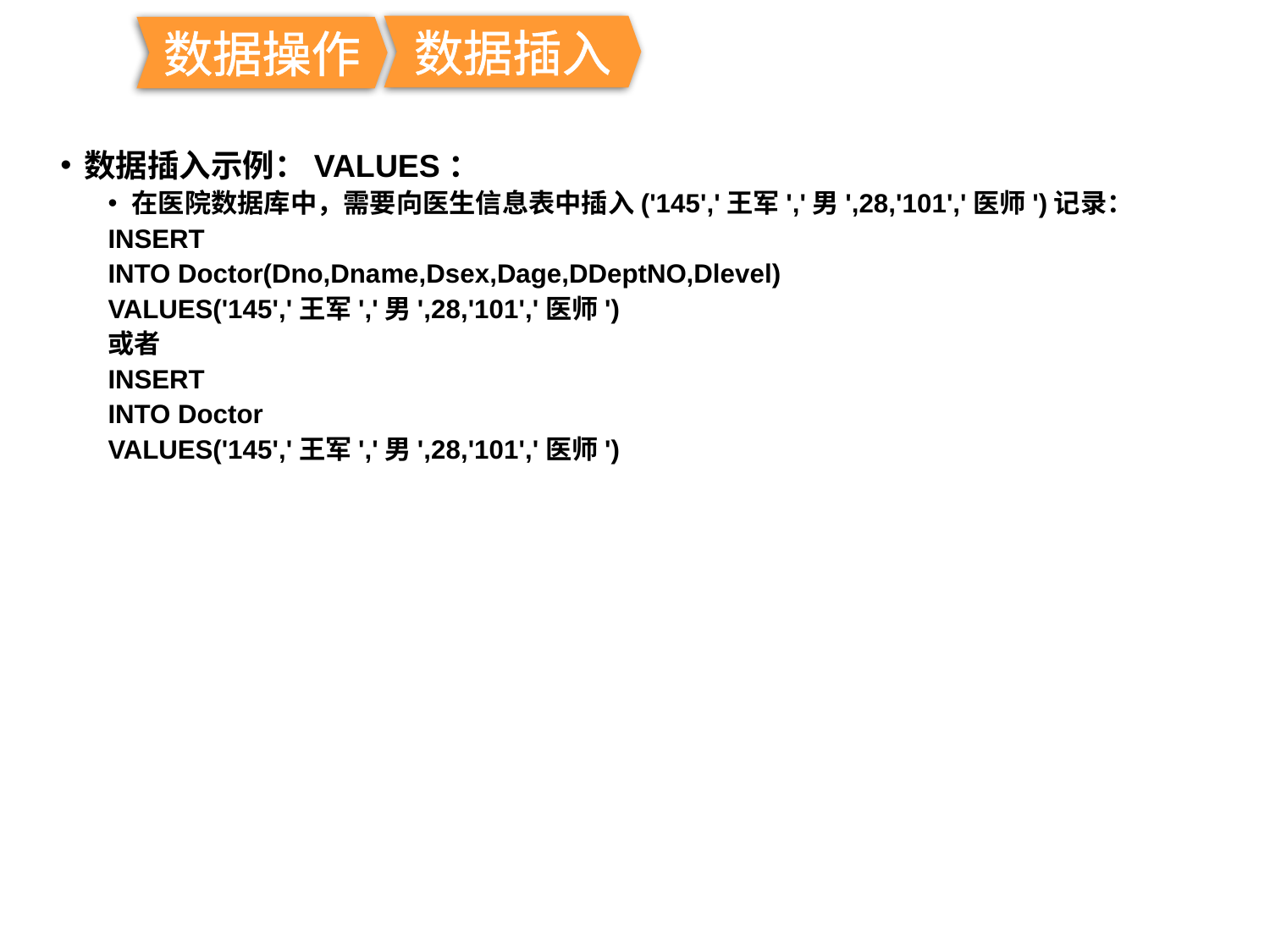

数据插入
数据操作

数据插入示例：VALUES：
在医院数据库中，需要向医生信息表中插入('145','王军','男',28,'101','医师')记录：
INSERT
INTO Doctor(Dno,Dname,Dsex,Dage,DDeptNO,Dlevel)
VALUES('145','王军','男',28,'101','医师')
或者
INSERT
INTO Doctor
VALUES('145','王军','男',28,'101','医师')